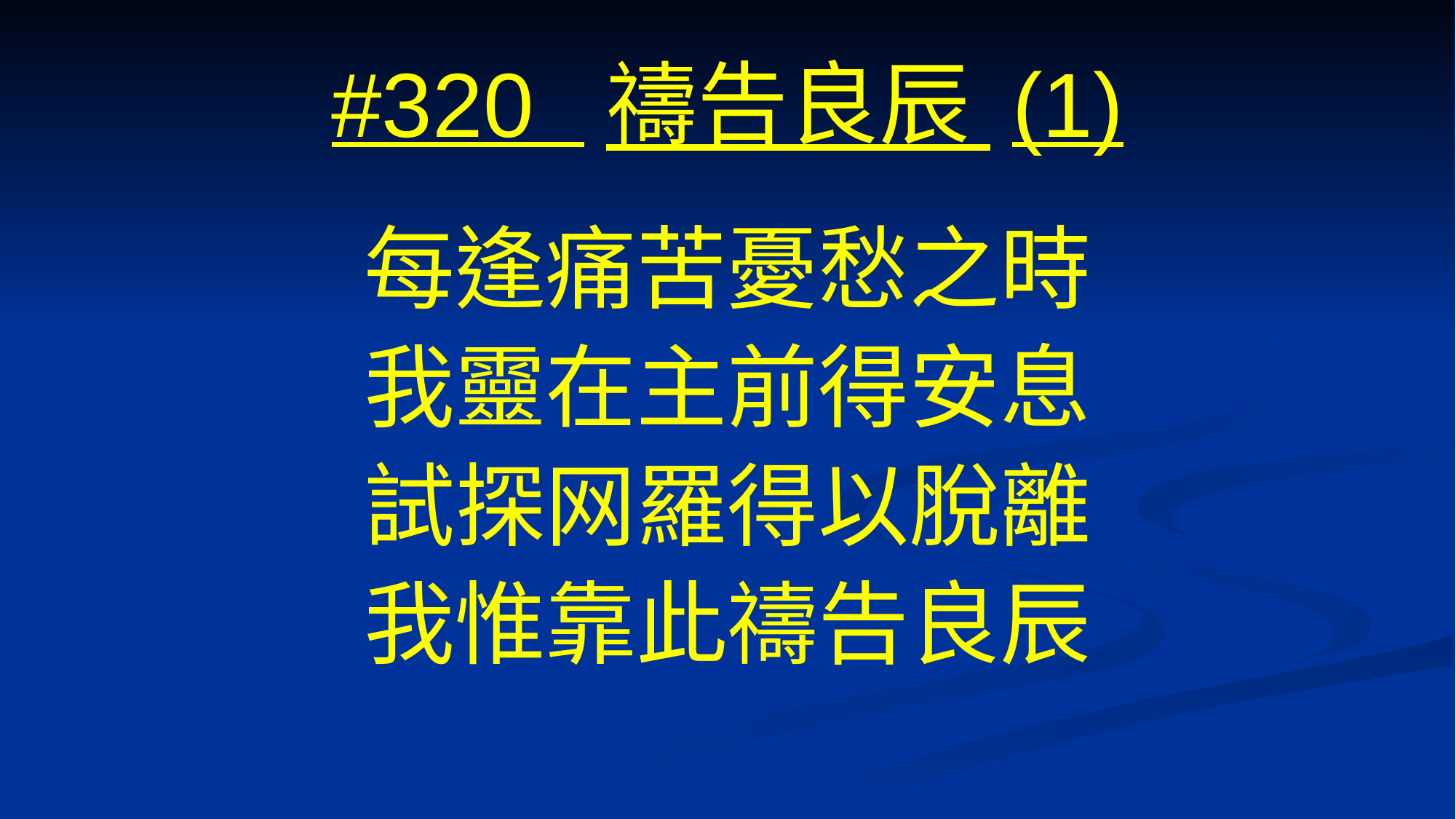

# #320  禱告良辰 (1)
每逢痛苦憂愁之時
我靈在主前得安息
試探网羅得以脫離
我惟靠此禱告良辰